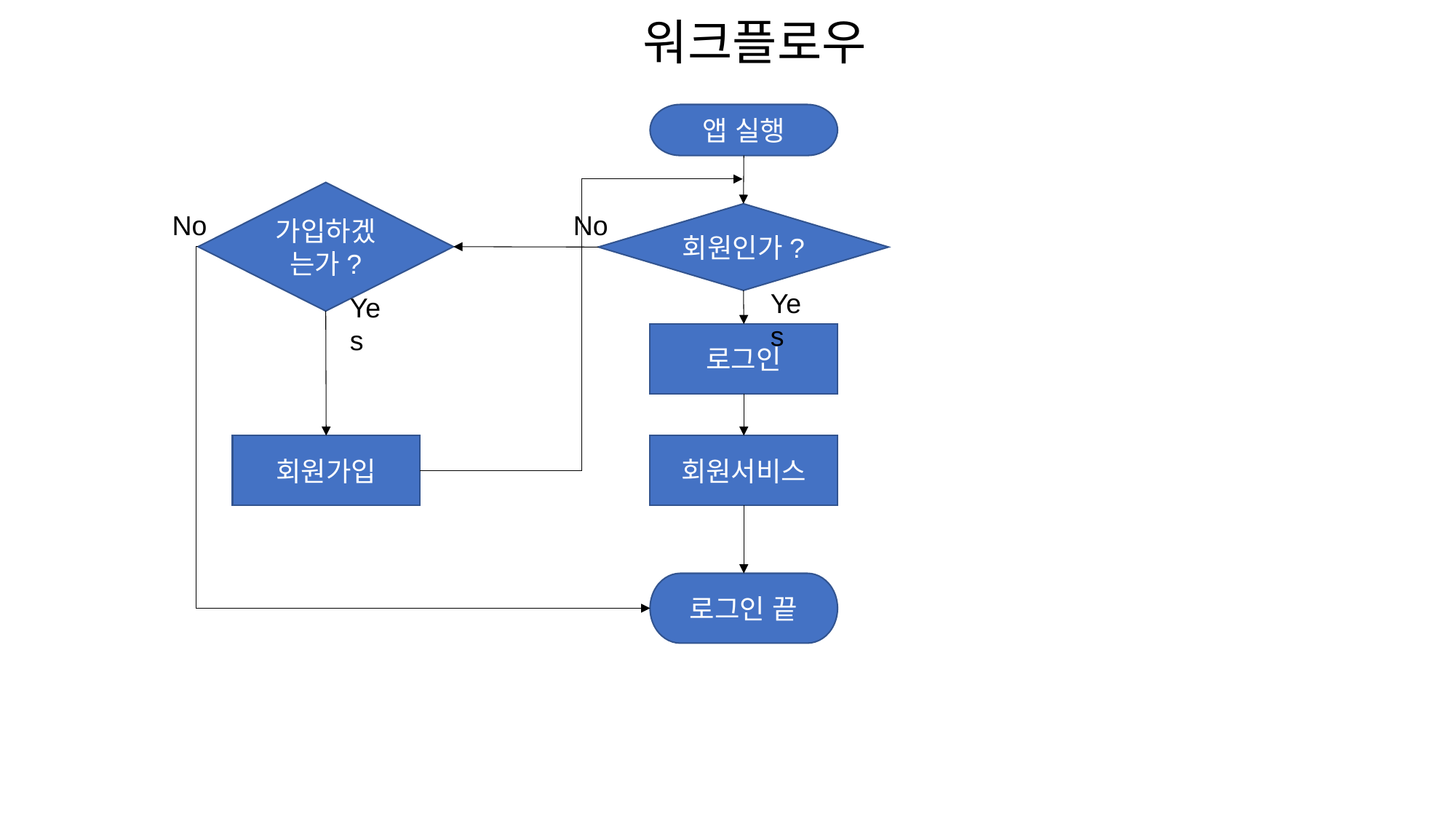

워크플로우
앱 실행
가입하겠는가?
No
No
회원인가?
Yes
Yes
로그인
회원가입
회원서비스
로그인 끝